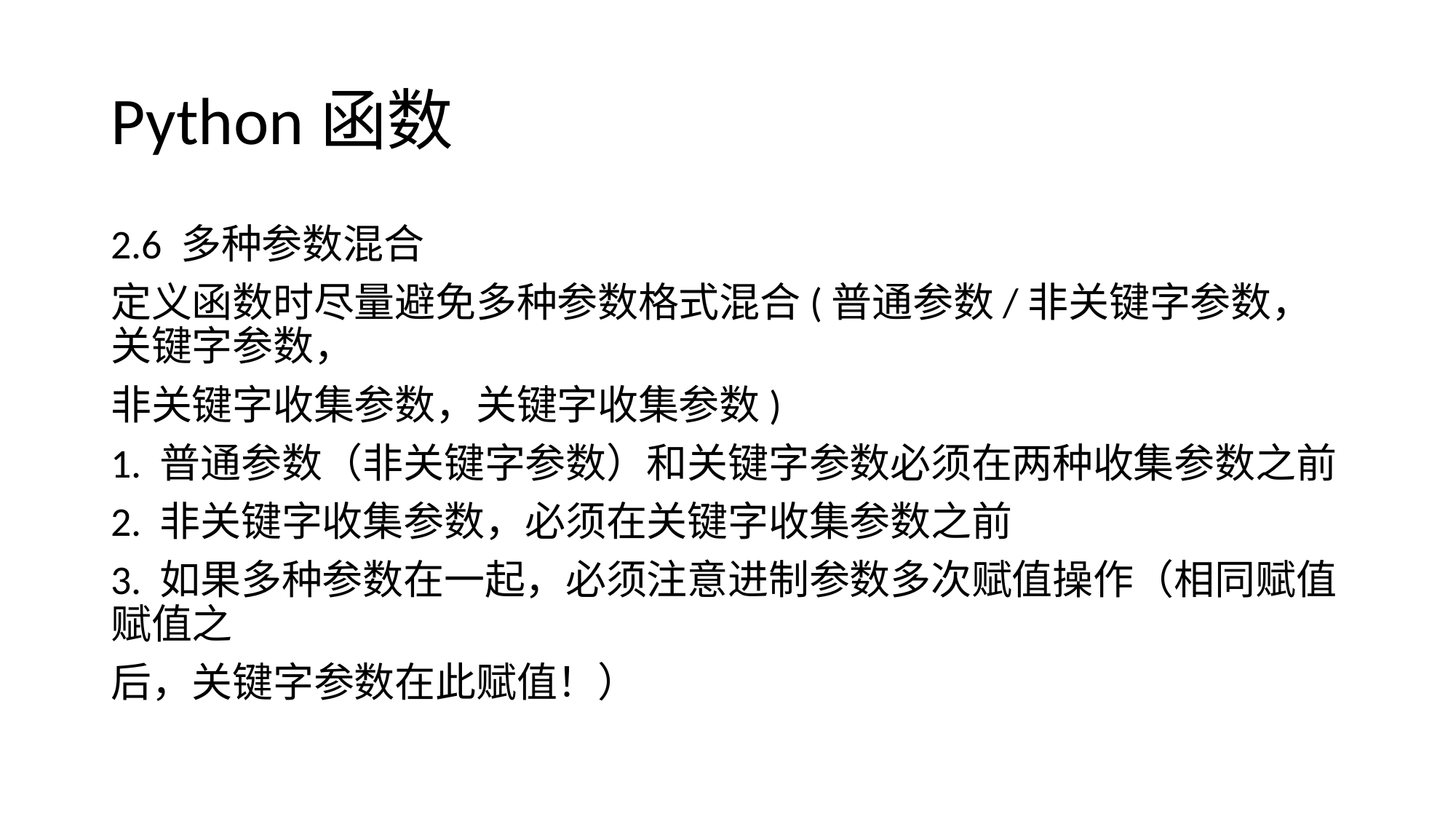

# Python函数
2.6 多种参数混合
定义函数时尽量避免多种参数格式混合(普通参数/非关键字参数，关键字参数，
非关键字收集参数，关键字收集参数)
1. 普通参数（非关键字参数）和关键字参数必须在两种收集参数之前
2. 非关键字收集参数，必须在关键字收集参数之前
3. 如果多种参数在一起，必须注意进制参数多次赋值操作（相同赋值赋值之
后，关键字参数在此赋值！）